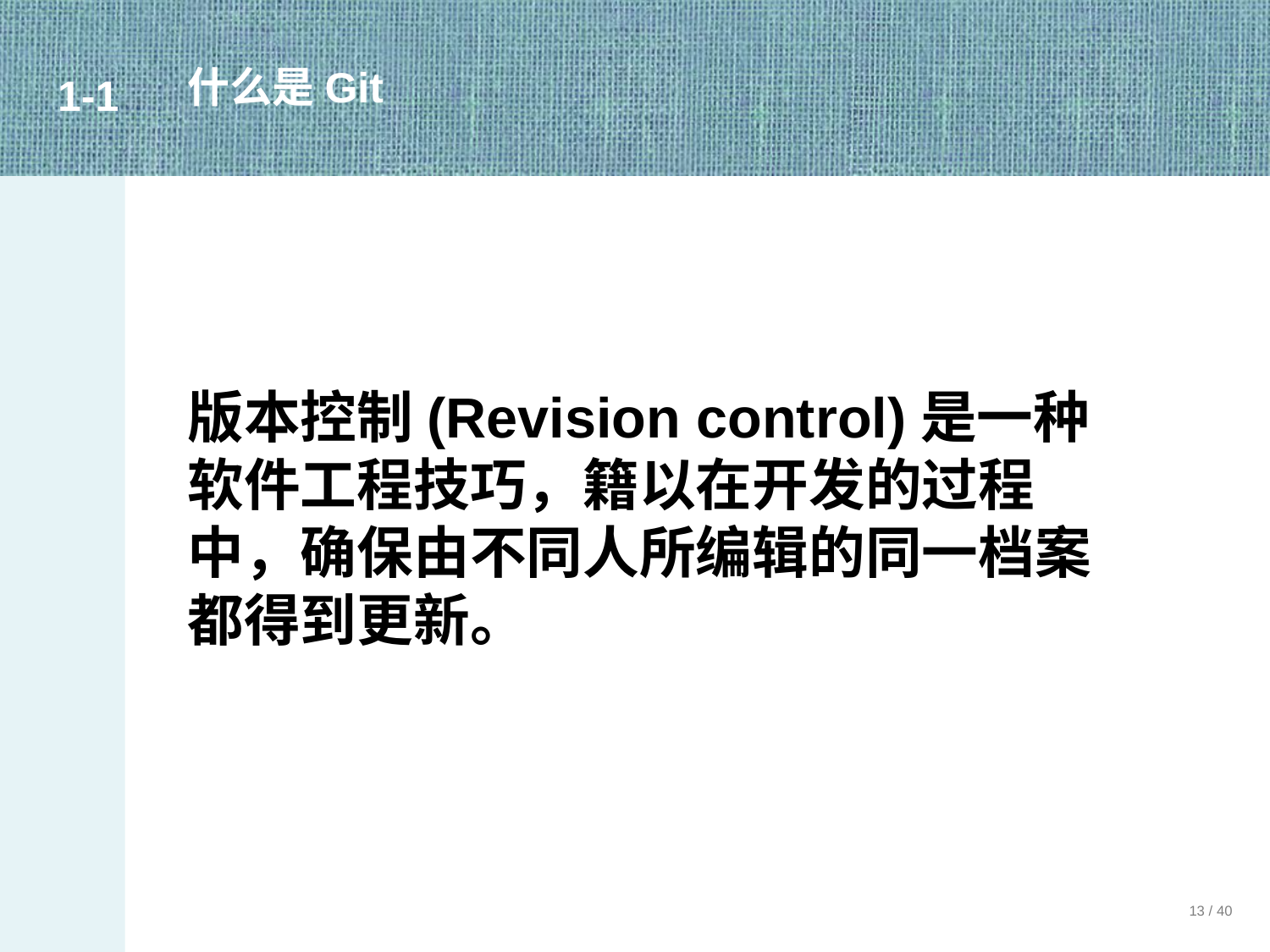

1-1
什么是Git
版本控制(Revision control)是一种软件工程技巧，籍以在开发的过程中，确保由不同人所编辑的同一档案都得到更新。
13 / 40